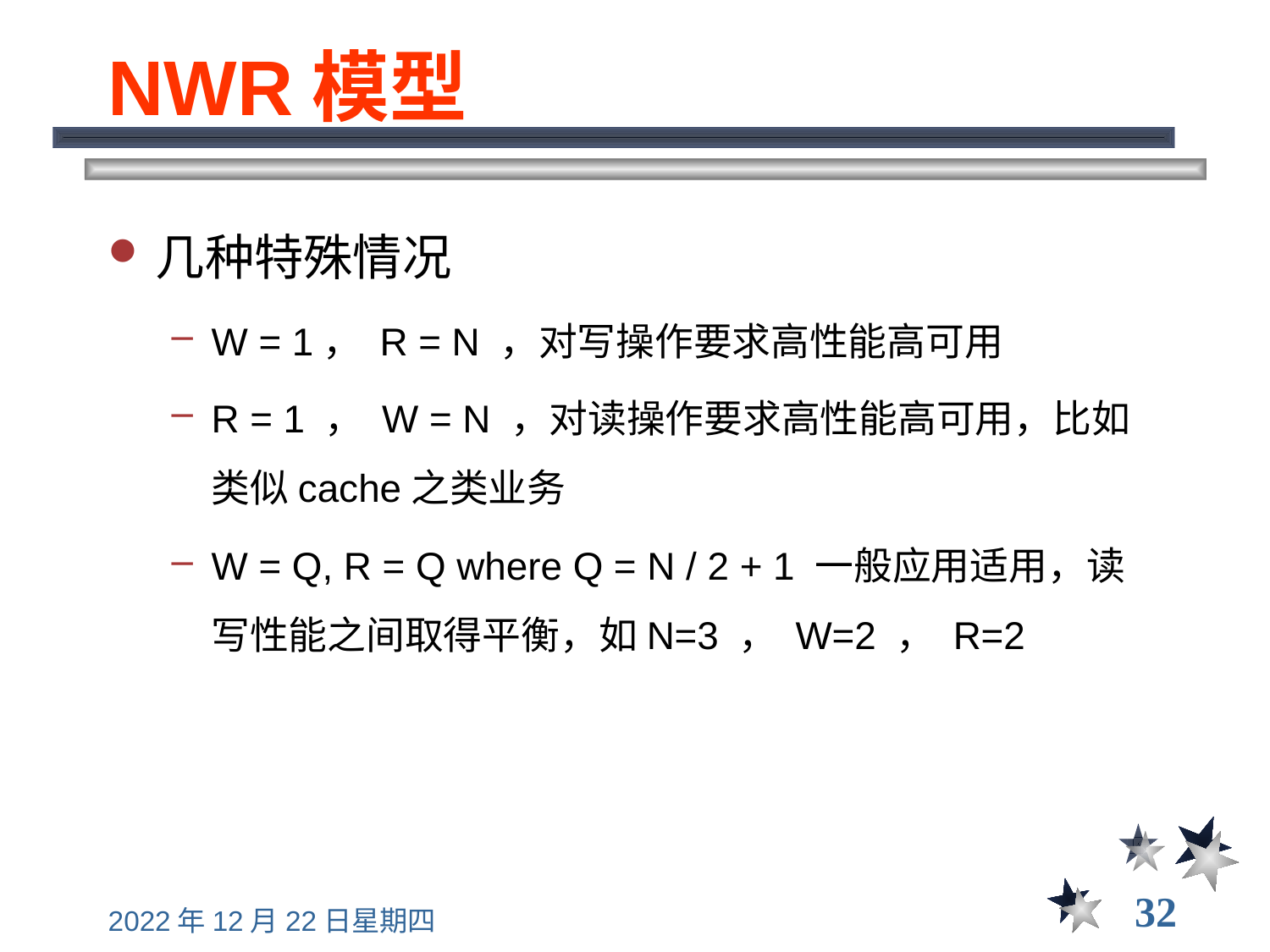

# NWR模型
几种特殊情况
W = 1， R = N ，对写操作要求高性能高可用
R = 1 ， W = N ，对读操作要求高性能高可用，比如类似cache之类业务
W = Q, R = Q where Q = N / 2 + 1 一般应用适用，读写性能之间取得平衡，如N=3 ， W=2 ， R=2
32
2022年12月22日星期四
大数据管理----前言